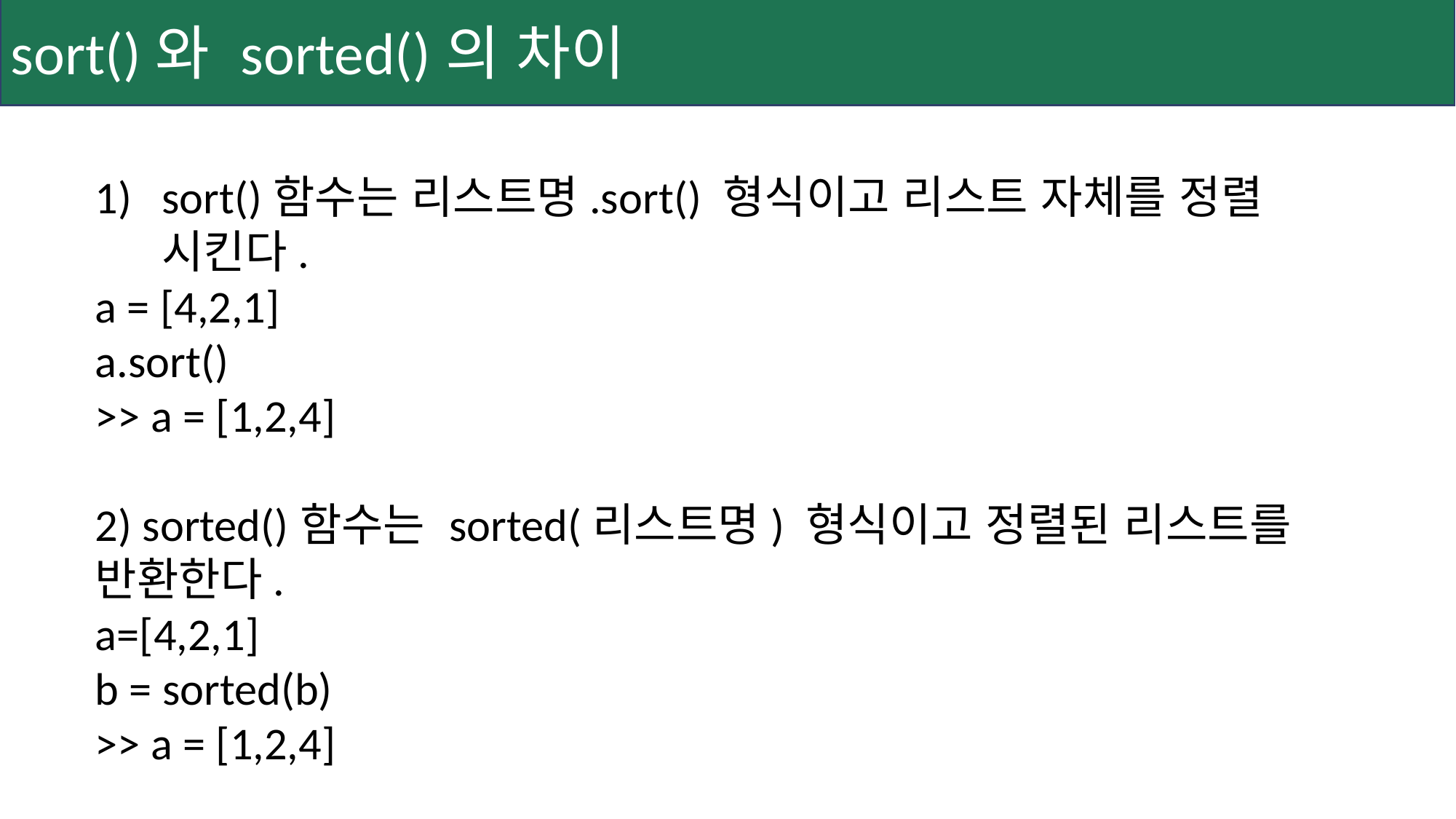

sort()와 sorted()의 차이
sort()함수는 리스트명.sort() 형식이고 리스트 자체를 정렬 시킨다.
a = [4,2,1]
a.sort()
>> a = [1,2,4]

2) sorted()함수는 sorted(리스트명) 형식이고 정렬된 리스트를 반환한다.
a=[4,2,1]
b = sorted(b)
>> a = [1,2,4]